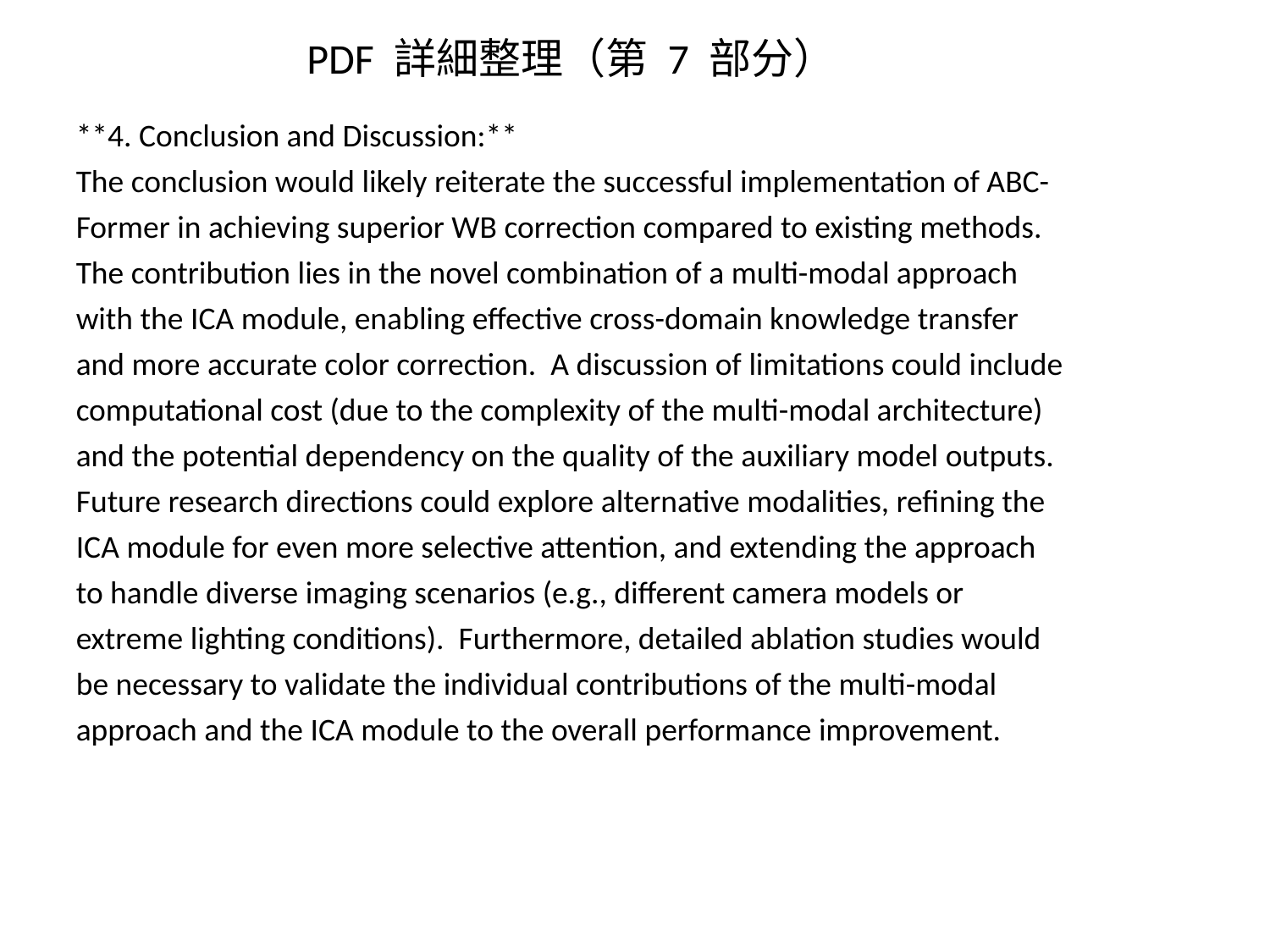

PDF 詳細整理（第 7 部分）

**4. Conclusion and Discussion:**
The conclusion would likely reiterate the successful implementation of ABC-Former in achieving superior WB correction compared to existing methods.  The contribution lies in the novel combination of a multi-modal approach with the ICA module, enabling effective cross-domain knowledge transfer and more accurate color correction.  A discussion of limitations could include computational cost (due to the complexity of the multi-modal architecture) and the potential dependency on the quality of the auxiliary model outputs.  Future research directions could explore alternative modalities, refining the ICA module for even more selective attention, and extending the approach to handle diverse imaging scenarios (e.g., different camera models or extreme lighting conditions).  Furthermore, detailed ablation studies would be necessary to validate the individual contributions of the multi-modal approach and the ICA module to the overall performance improvement.